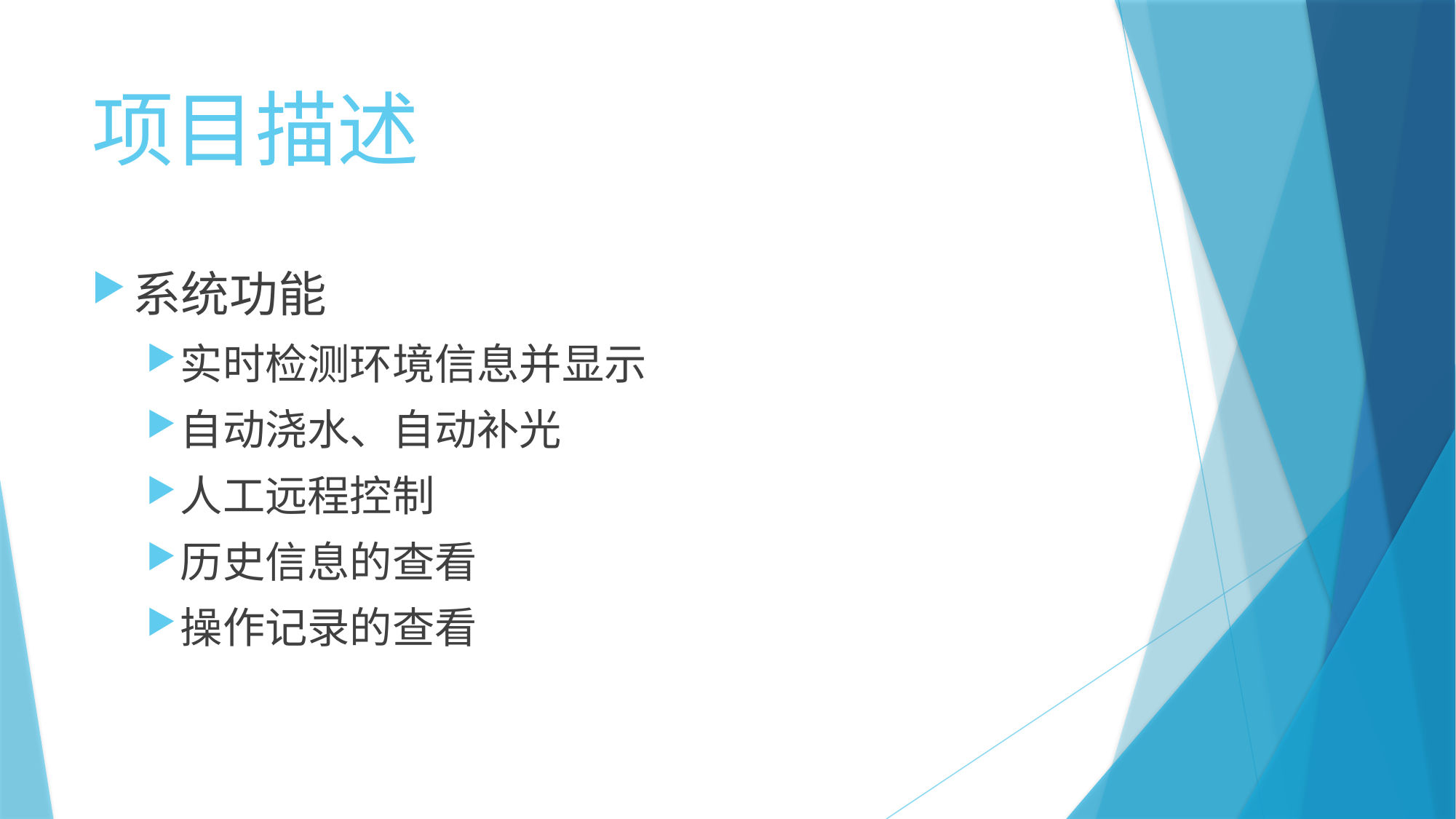

# 项目描述
系统功能
实时检测环境信息并显示
自动浇水、自动补光
人工远程控制
历史信息的查看
操作记录的查看